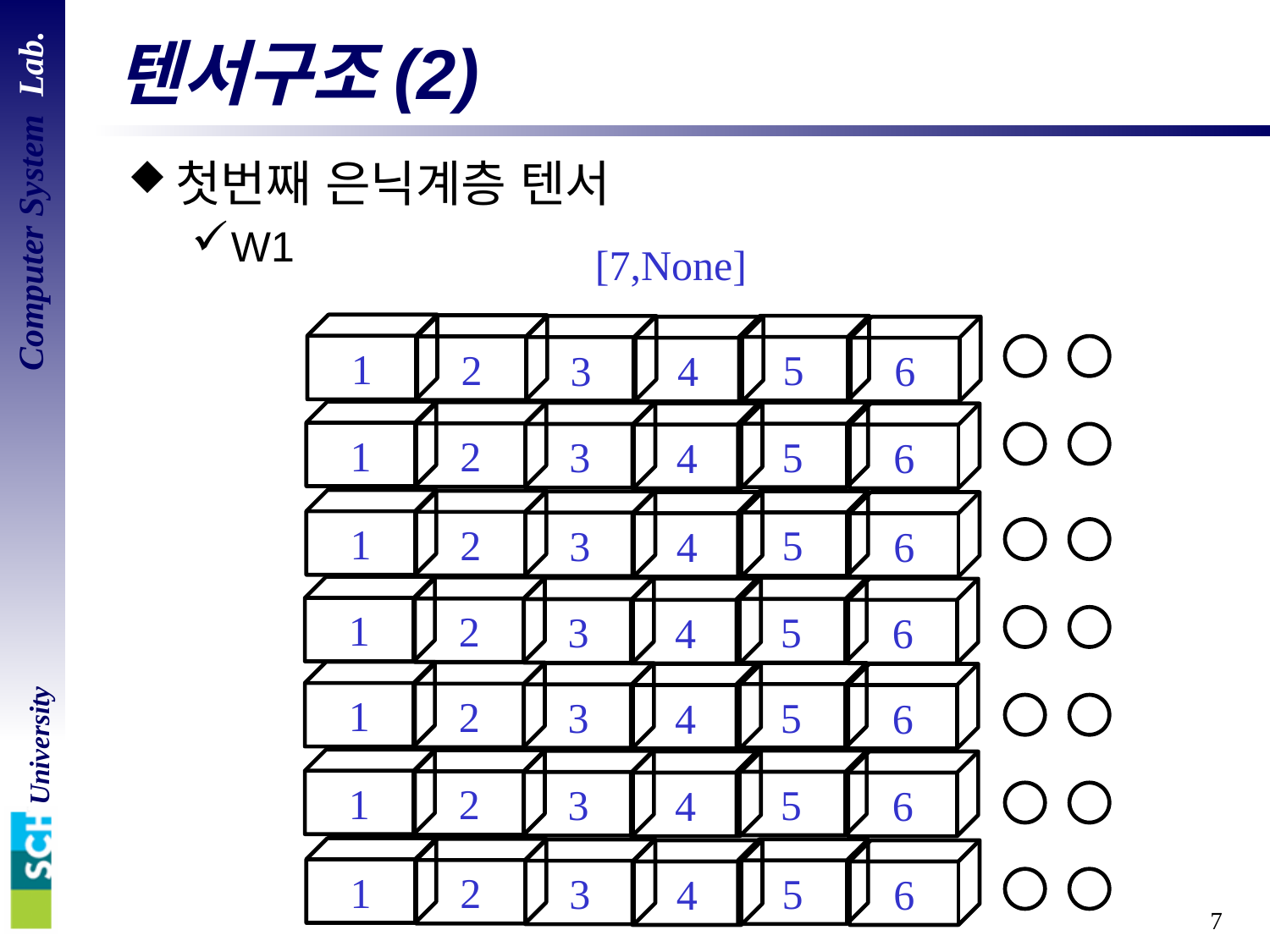

# 텐서구조(2)

첫번째 은닉계층 텐서
W1
[7,None]
1
2
5
3
4
6
1
2
5
3
4
6
1
2
5
3
4
6
1
2
5
3
4
6
1
2
5
3
4
6
1
2
5
3
4
6
1
2
5
3
4
6